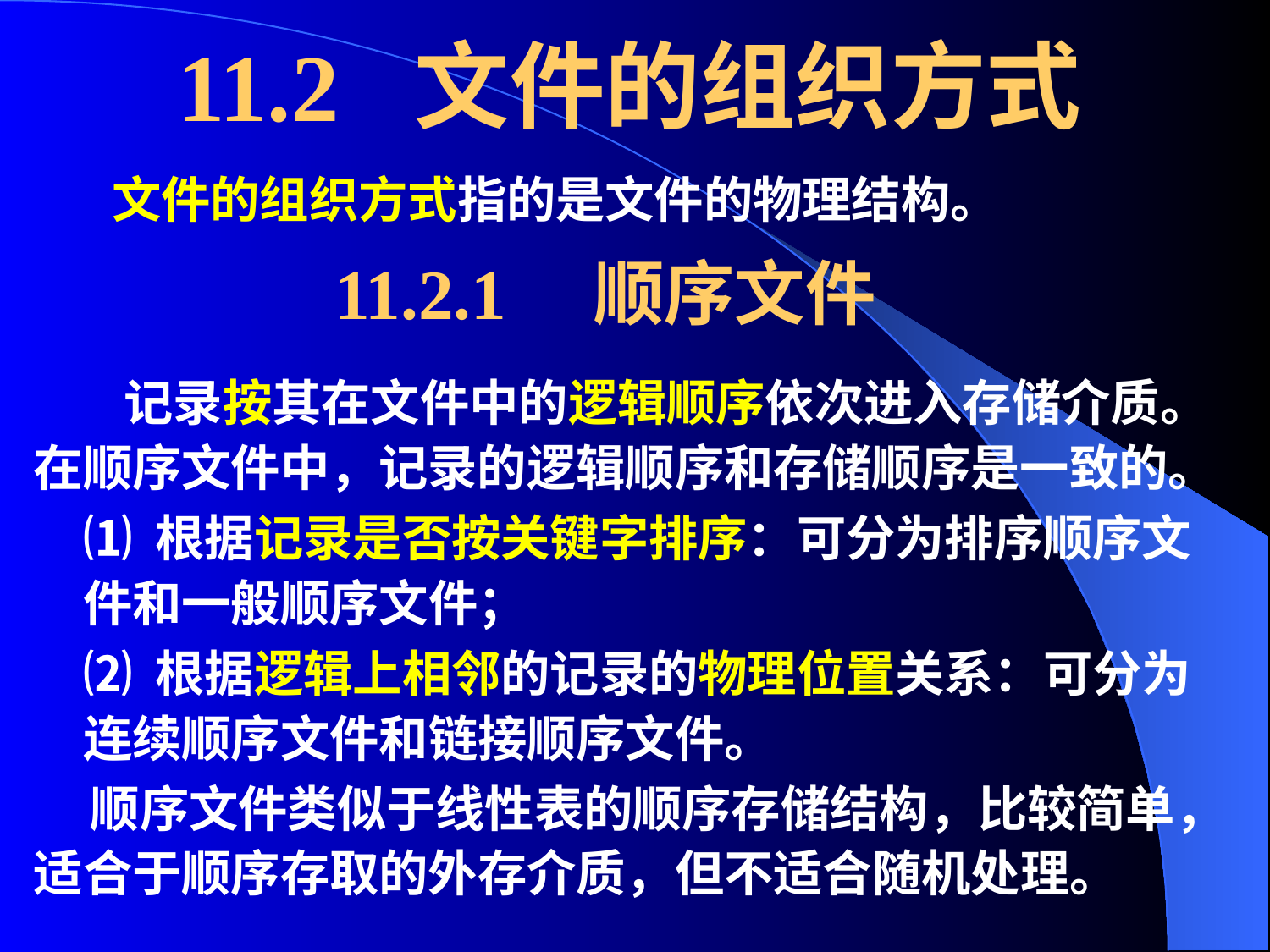

# 11.2  文件的组织方式
     文件的组织方式指的是文件的物理结构。
11.2.1    顺序文件
       记录按其在文件中的逻辑顺序依次进入存储介质。在顺序文件中，记录的逻辑顺序和存储顺序是一致的。
⑴ 根据记录是否按关键字排序：可分为排序顺序文件和一般顺序文件；
⑵ 根据逻辑上相邻的记录的物理位置关系：可分为连续顺序文件和链接顺序文件。
    顺序文件类似于线性表的顺序存储结构，比较简单，适合于顺序存取的外存介质，但不适合随机处理。